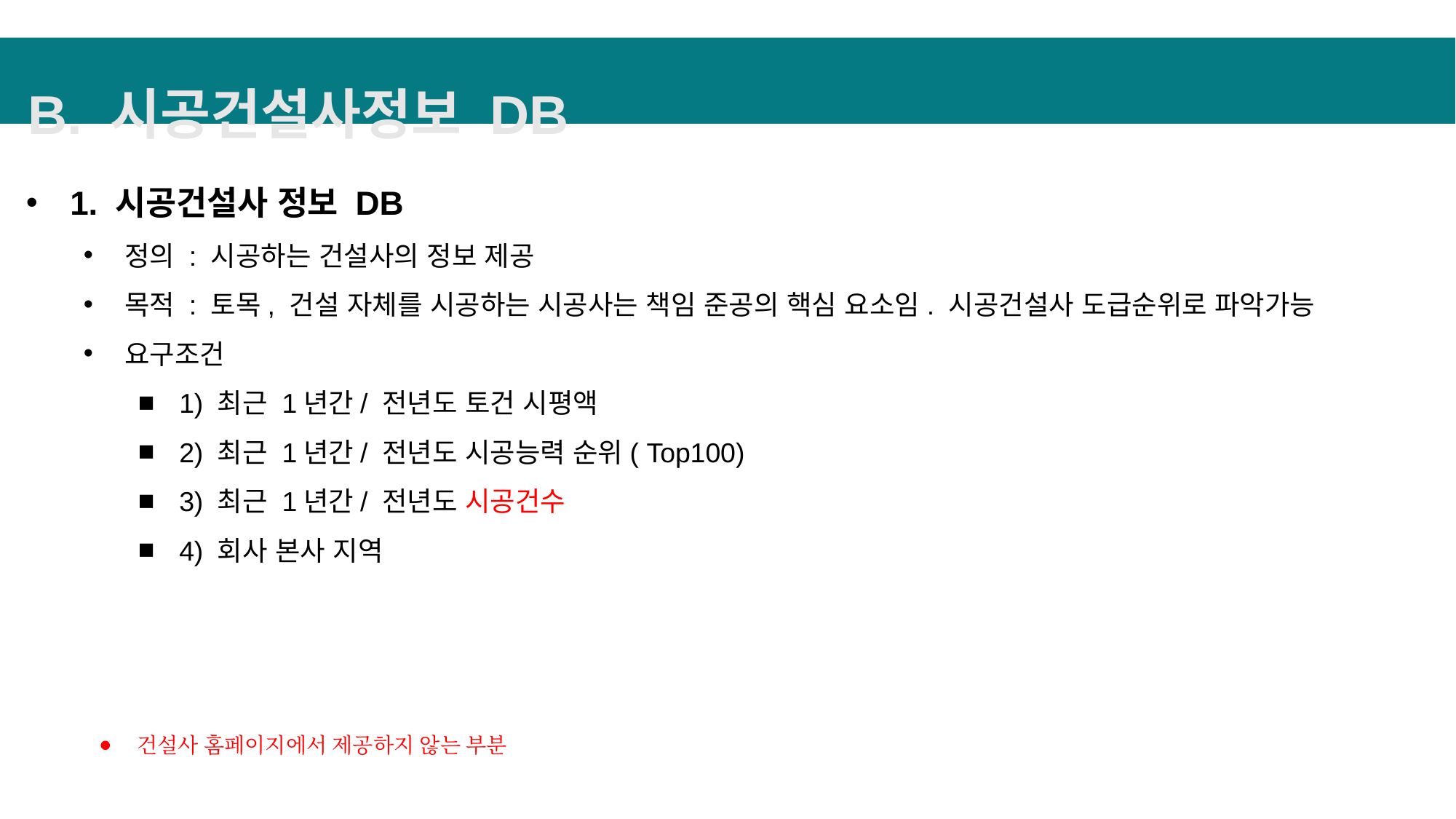

B. 시공건설사정보 DB
1. 시공건설사 정보 DB
정의 : 시공하는 건설사의 정보 제공
목적 : 토목, 건설 자체를 시공하는 시공사는 책임 준공의 핵심 요소임. 시공건설사 도급순위로 파악가능
요구조건
1) 최근 1년간/ 전년도 토건 시평액
2) 최근 1년간/ 전년도 시공능력 순위( Top100)
3) 최근 1년간/ 전년도 시공건수
4) 회사 본사 지역

건설사 홈페이지에서 제공하지 않는 부분